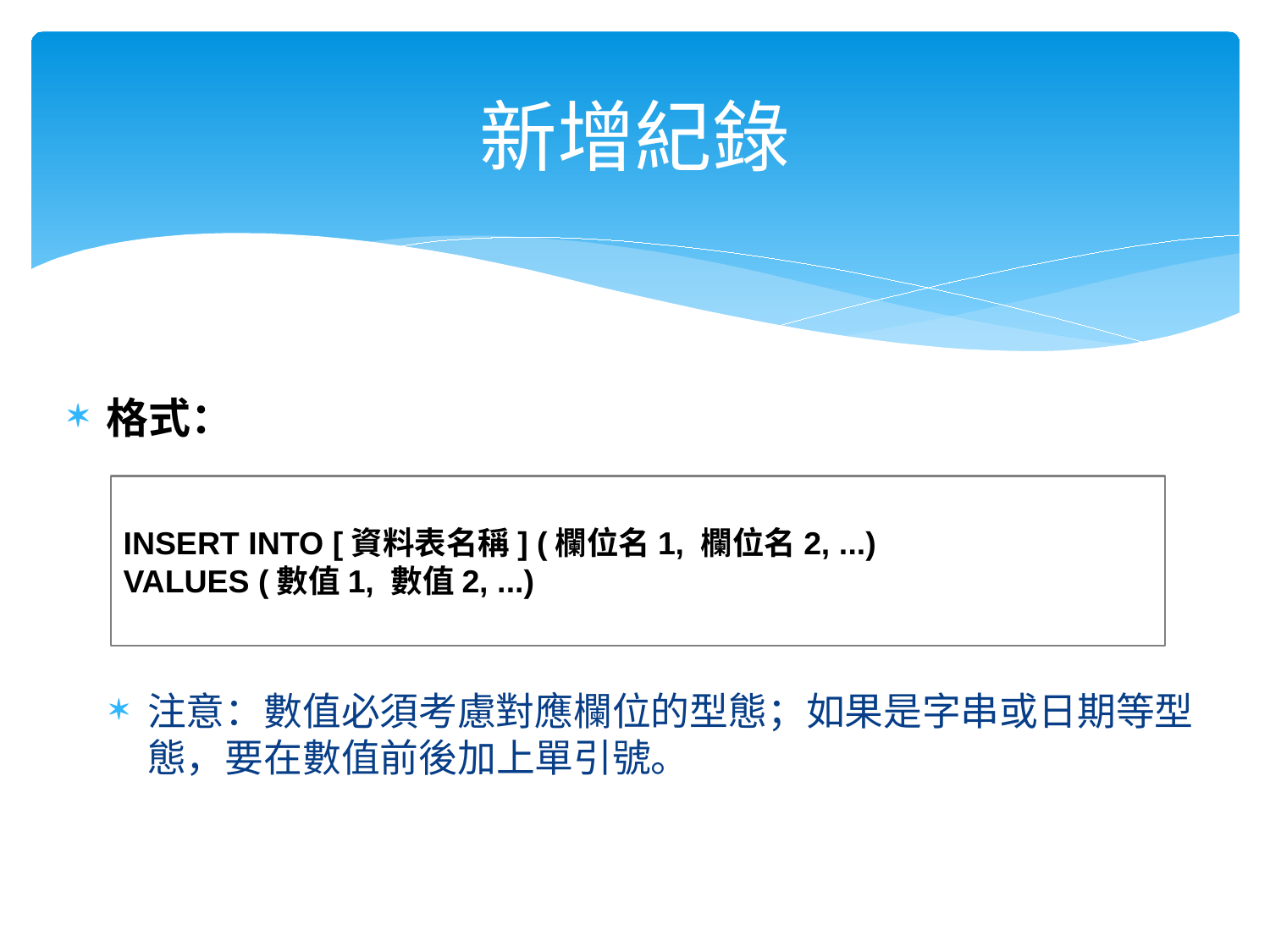

# 新增紀錄

格式：

注意：數值必須考慮對應欄位的型態；如果是字串或日期等型態，要在數值前後加上單引號。

INSERT INTO [資料表名稱] (欄位名1, 欄位名2, ...)
VALUES (數值1, 數值2, ...)